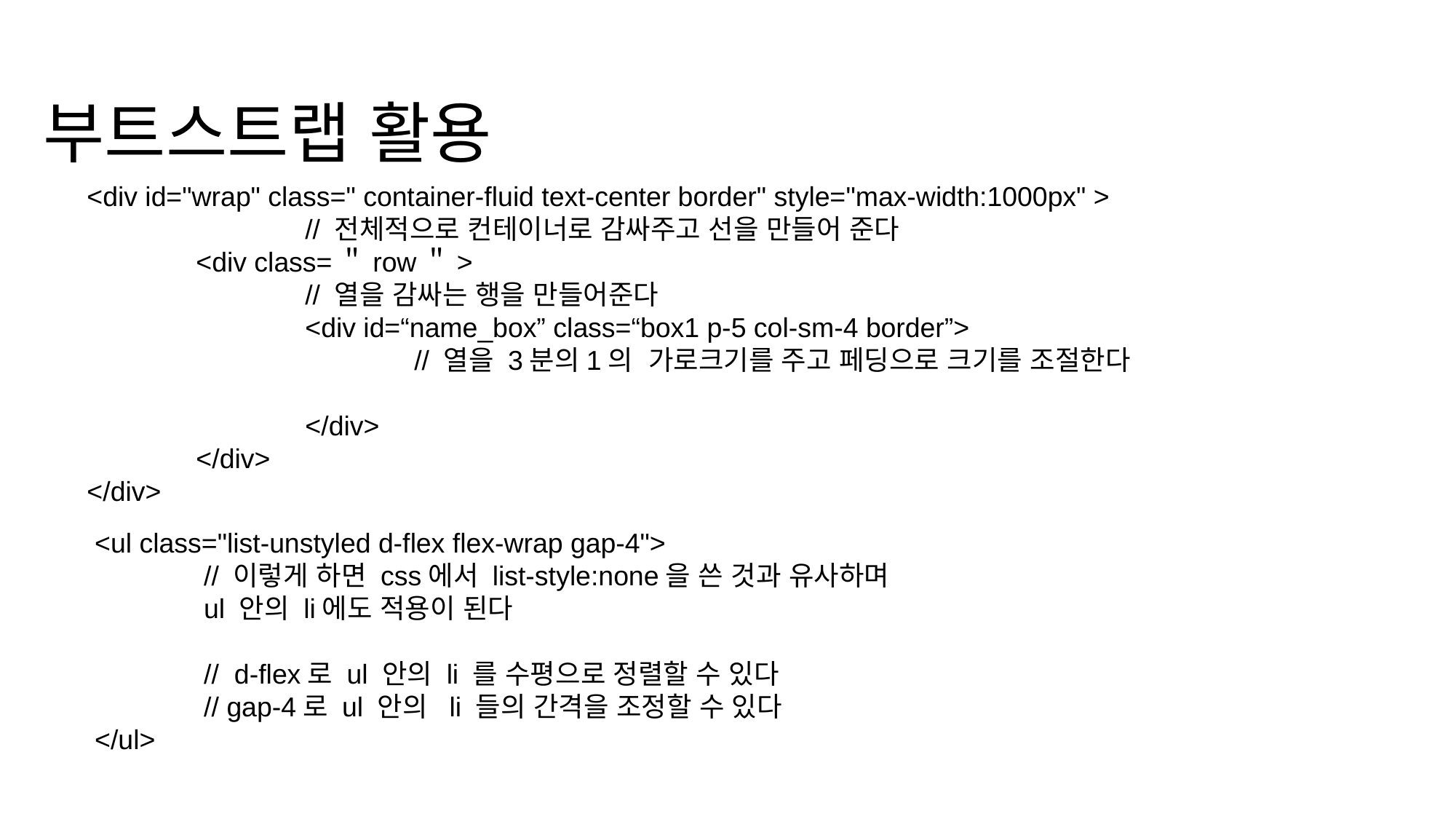

# 부트스트랩 활용
<div id="wrap" class=" container-fluid text-center border" style="max-width:1000px" >
		// 전체적으로 컨테이너로 감싸주고 선을 만들어 준다
	<div class=＂row＂>
		// 열을 감싸는 행을 만들어준다
		<div id=“name_box” class=“box1 p-5 col-sm-4 border”>
			// 열을 3분의1의  가로크기를 주고 페딩으로 크기를 조절한다

		</div>
	</div>
</div>

<ul class="list-unstyled d-flex flex-wrap gap-4">
	// 이렇게 하면 css에서 list-style:none을 쓴 것과 유사하며  	ul 안의 li에도 적용이 된다

	//  d-flex로 ul 안의 li 를 수평으로 정렬할 수 있다
	// gap-4로 ul 안의  li 들의 간격을 조정할 수 있다
</ul>